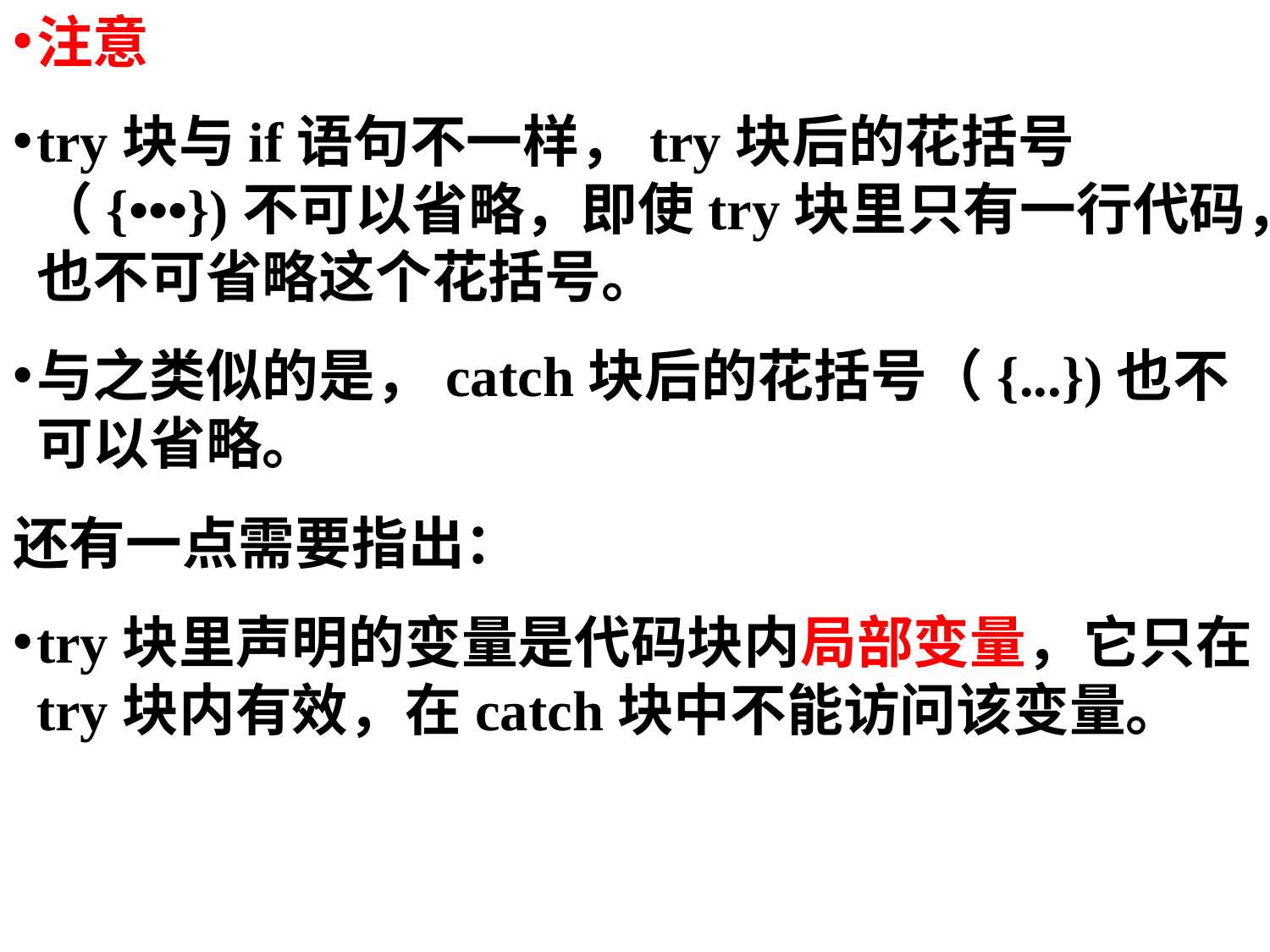

注意
try块与if语句不一样，try块后的花括号（{•••})不可以省略，即使try块里只有一行代码，也不可省略这个花括号。
与之类似的是，catch块后的花括号（{...})也不可以省略。
还有一点需要指出：
try块里声明的变量是代码块内局部变量，它只在try块内有效，在catch块中不能访问该变量。